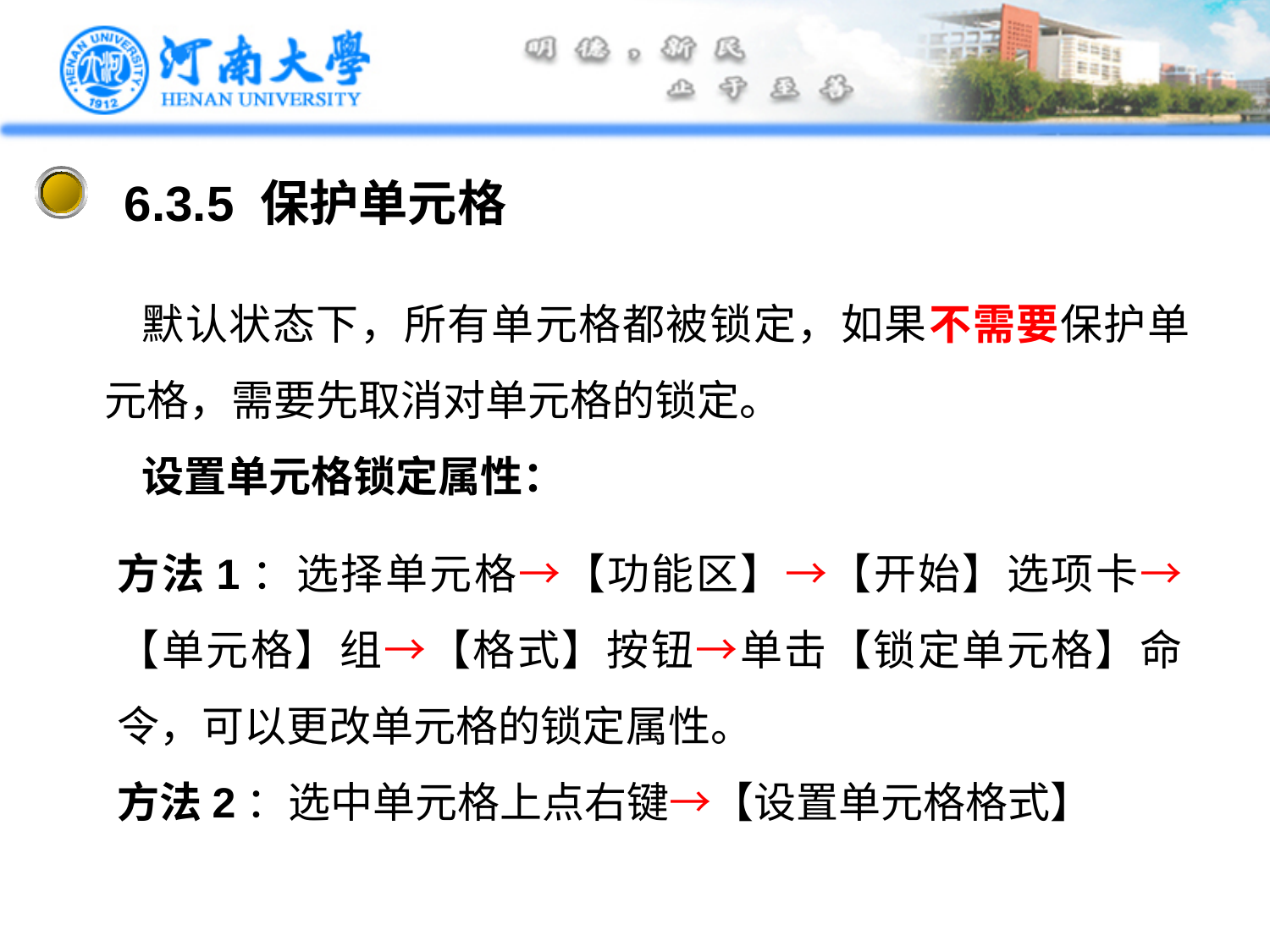

6.3.5 保护单元格

默认状态下，所有单元格都被锁定，如果不需要保护单元格，需要先取消对单元格的锁定。
设置单元格锁定属性：
方法1：选择单元格→【功能区】→【开始】选项卡→【单元格】组→【格式】按钮→单击【锁定单元格】命令，可以更改单元格的锁定属性。
方法2：选中单元格上点右键→【设置单元格格式】